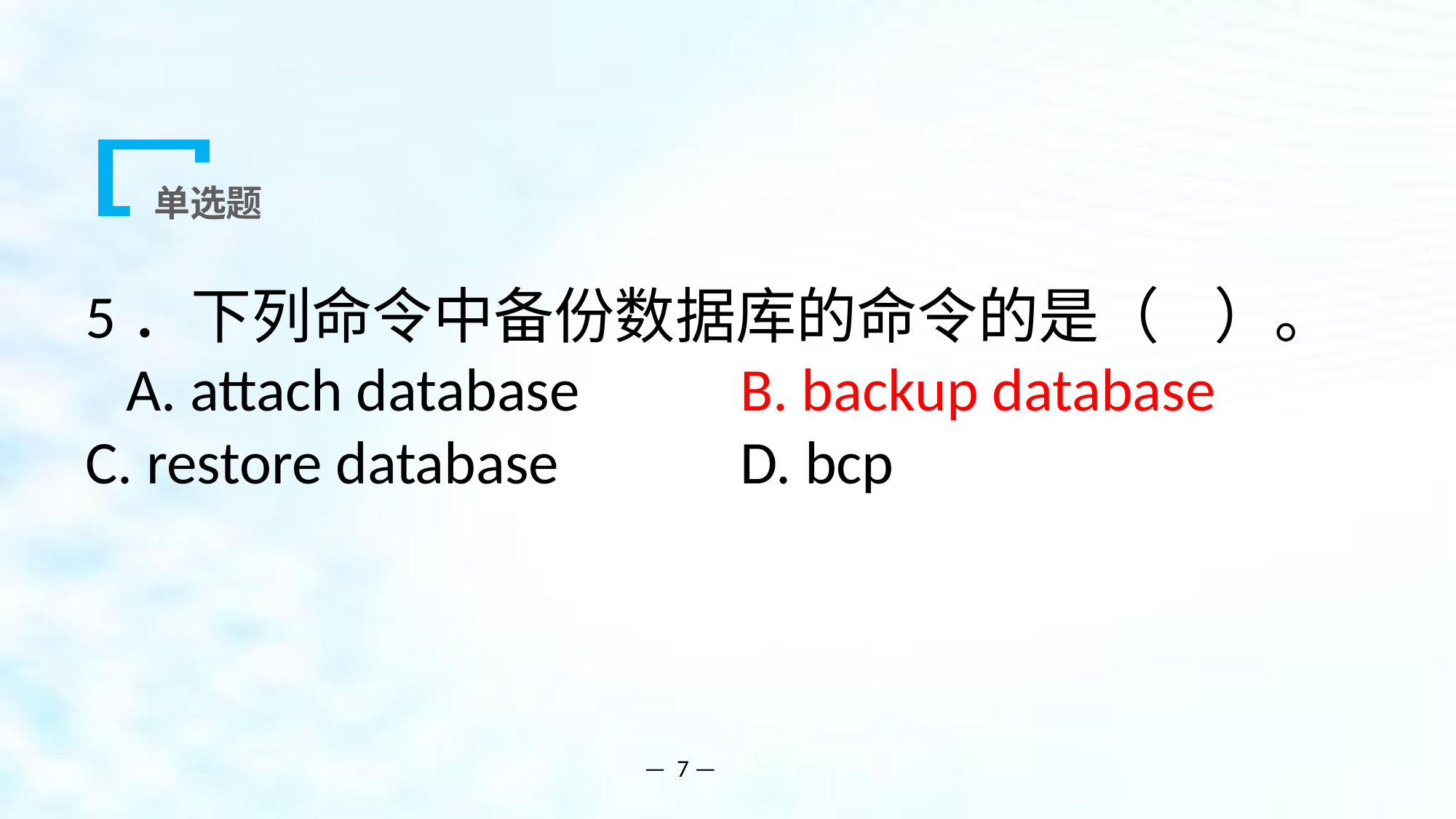

单选题
5．下列命令中备份数据库的命令的是（    ）。
   A. attach database		B. backup database
C. restore database		D. bcp